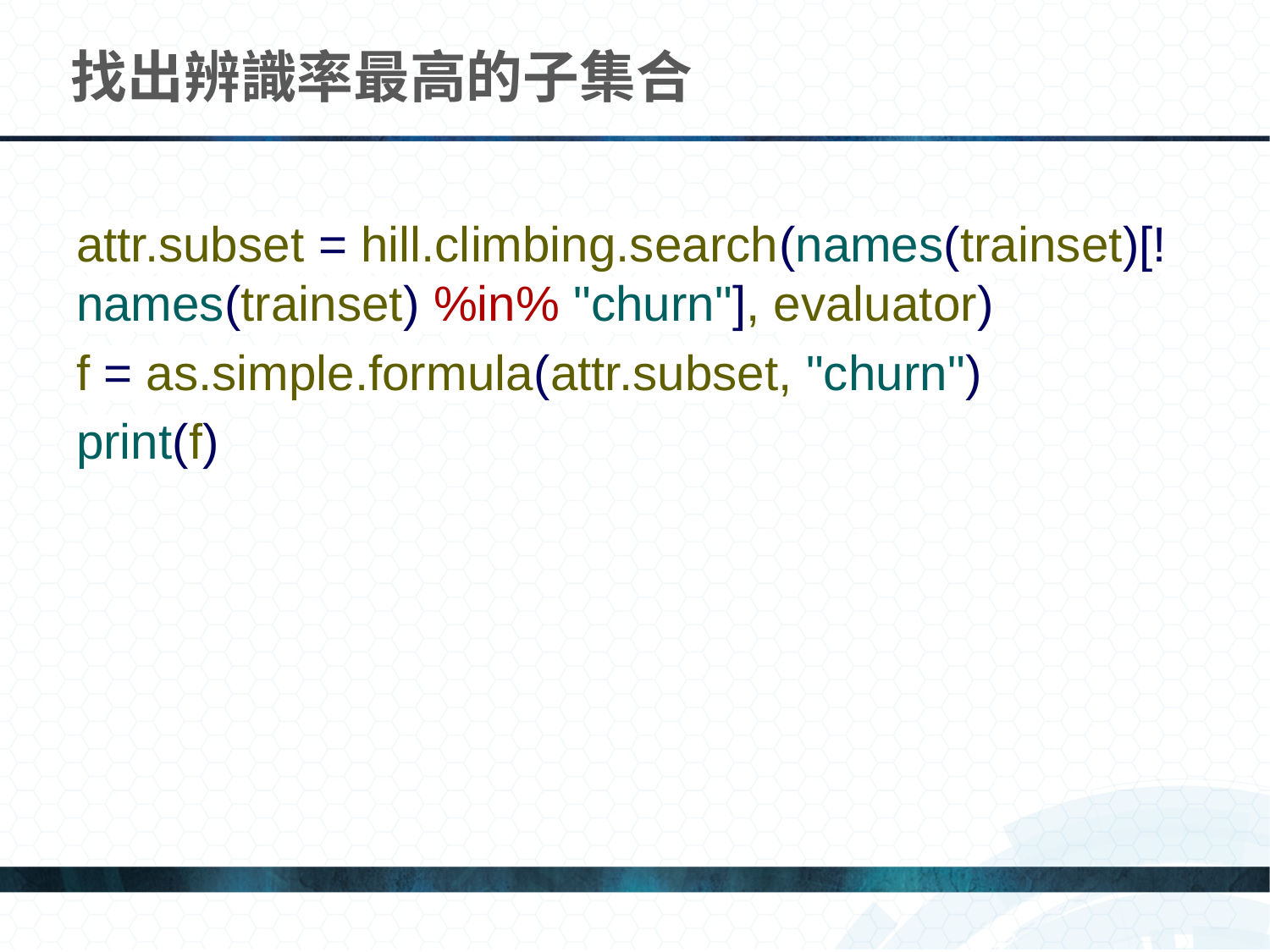

# 找出辨識率最高的子集合
attr.subset = hill.climbing.search(names(trainset)[!names(trainset) %in% "churn"], evaluator)
f = as.simple.formula(attr.subset, "churn")
print(f)